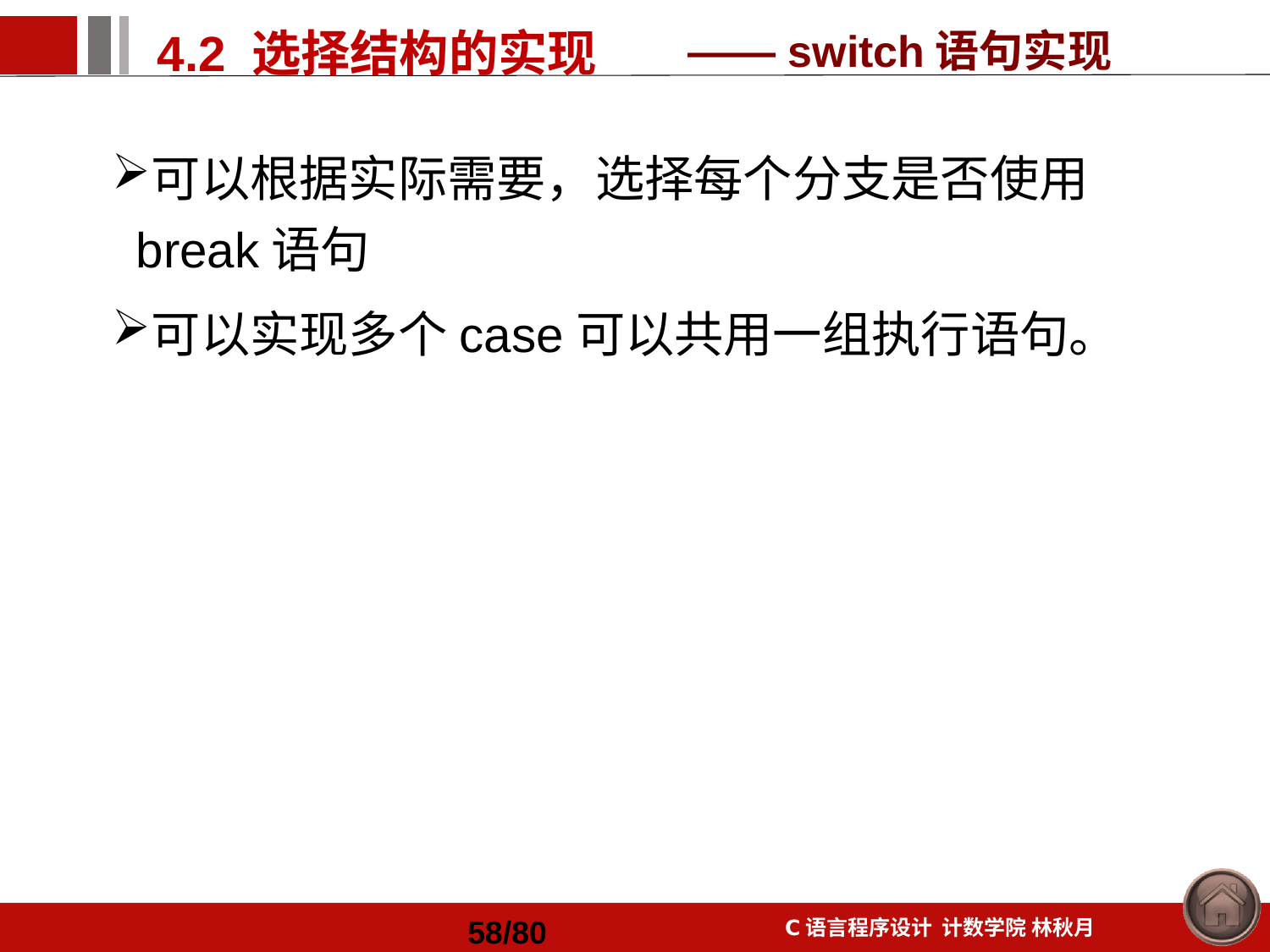

—— switch语句实现
可以根据实际需要，选择每个分支是否使用break语句
可以实现多个case可以共用一组执行语句。